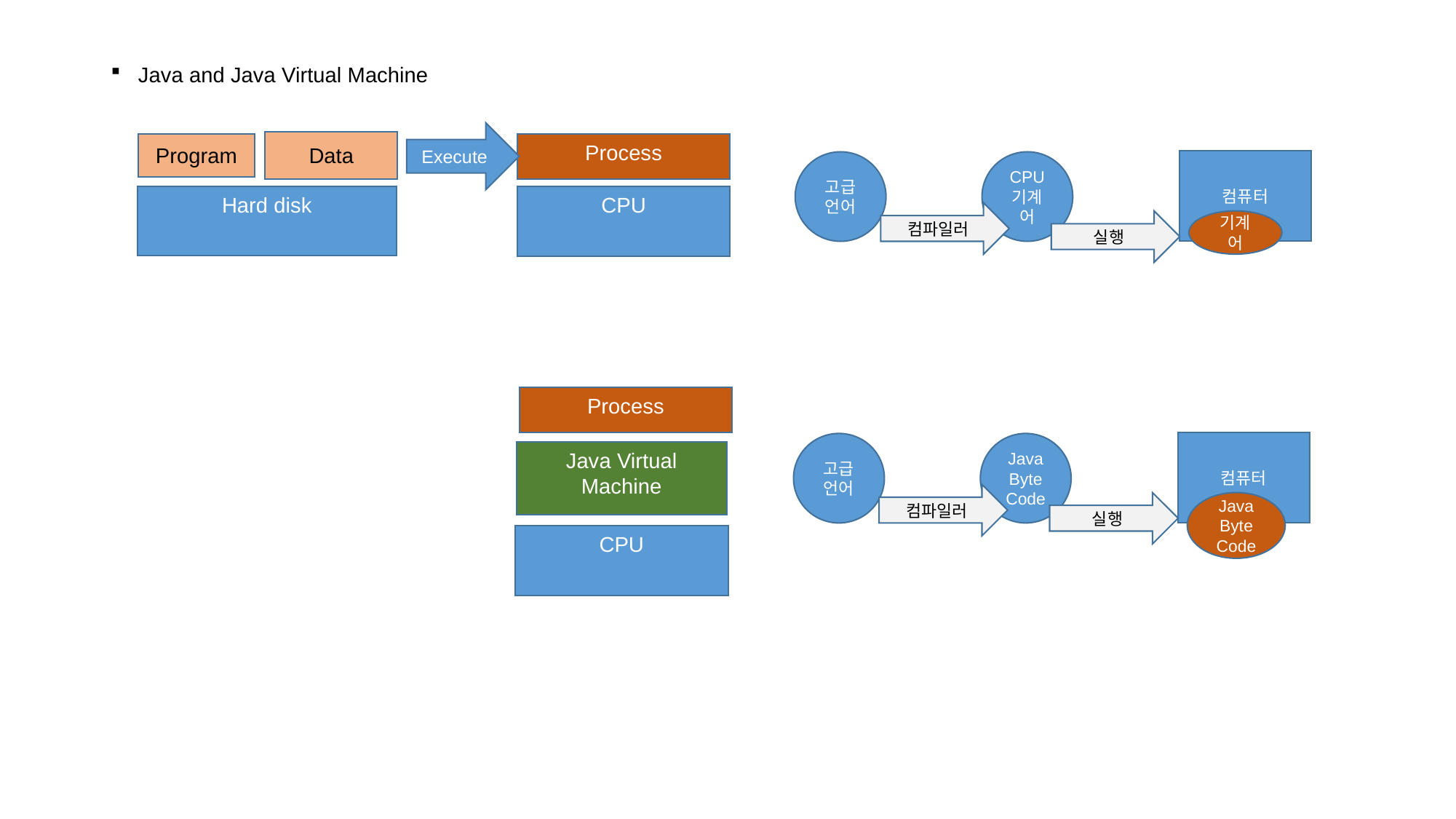

Java and Java Virtual Machine

Execute
Data
Program
Process
컴퓨터
고급 언어
CPU 기계 어
컴파일러
실행
기계어
Hard disk
CPU
Process
컴퓨터
고급 언어
Java ByteCode
컴파일러
실행
Java Byte Code
Java Virtual Machine
CPU